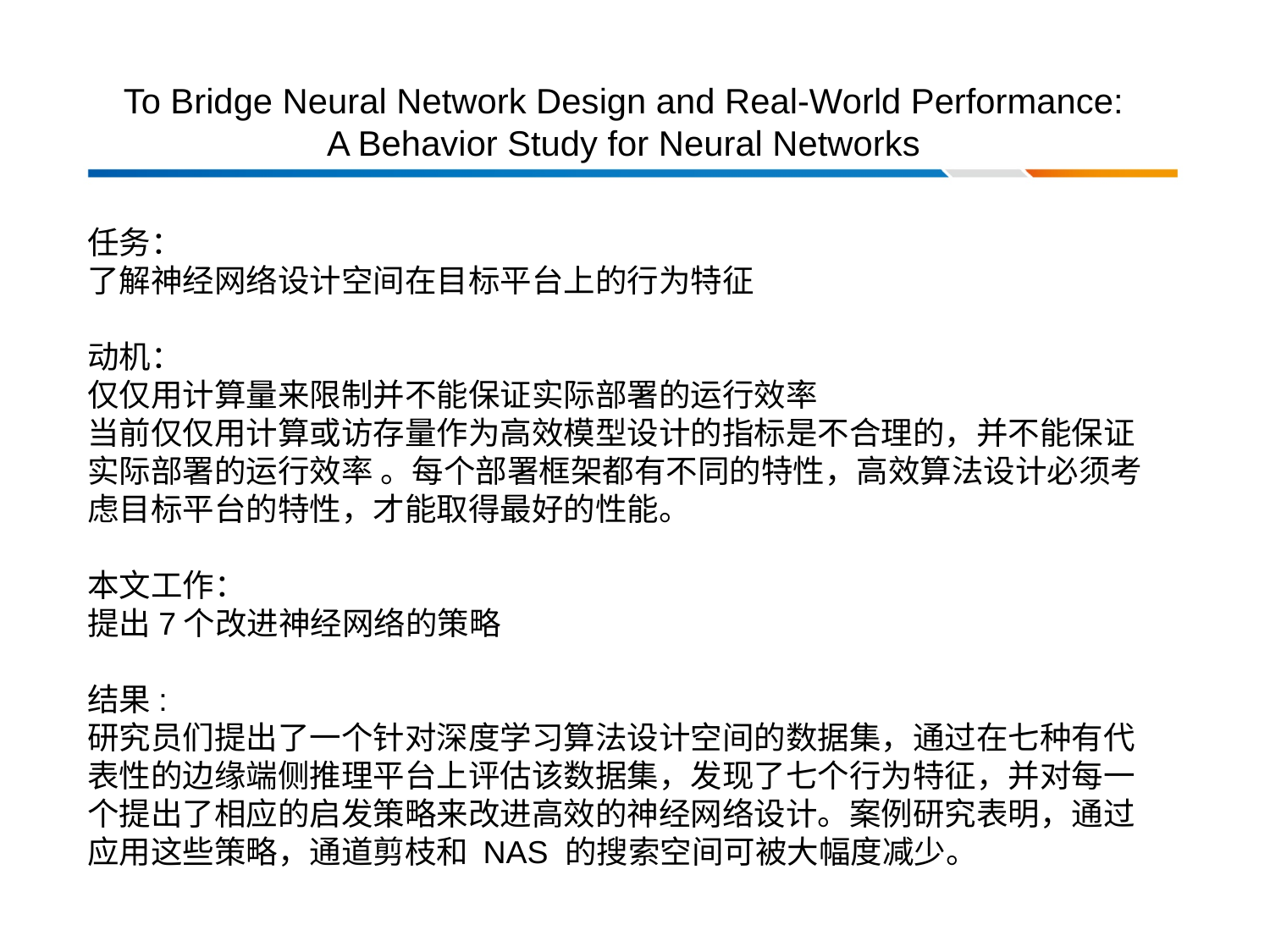

# To Bridge Neural Network Design and Real-World Performance: A Behavior Study for Neural Networks
任务：
了解神经网络设计空间在目标平台上的行为特征

动机：
仅仅用计算量来限制并不能保证实际部署的运行效率
当前仅仅用计算或访存量作为高效模型设计的指标是不合理的，并不能保证实际部署的运行效率 。每个部署框架都有不同的特性，高效算法设计必须考虑目标平台的特性，才能取得最好的性能。

本文工作：
提出7个改进神经网络的策略

结果:
研究员们提出了一个针对深度学习算法设计空间的数据集，通过在七种有代表性的边缘端侧推理平台上评估该数据集，发现了七个行为特征，并对每一个提出了相应的启发策略来改进高效的神经网络设计。案例研究表明，通过应用这些策略，通道剪枝和 NAS 的搜索空间可被大幅度减少。